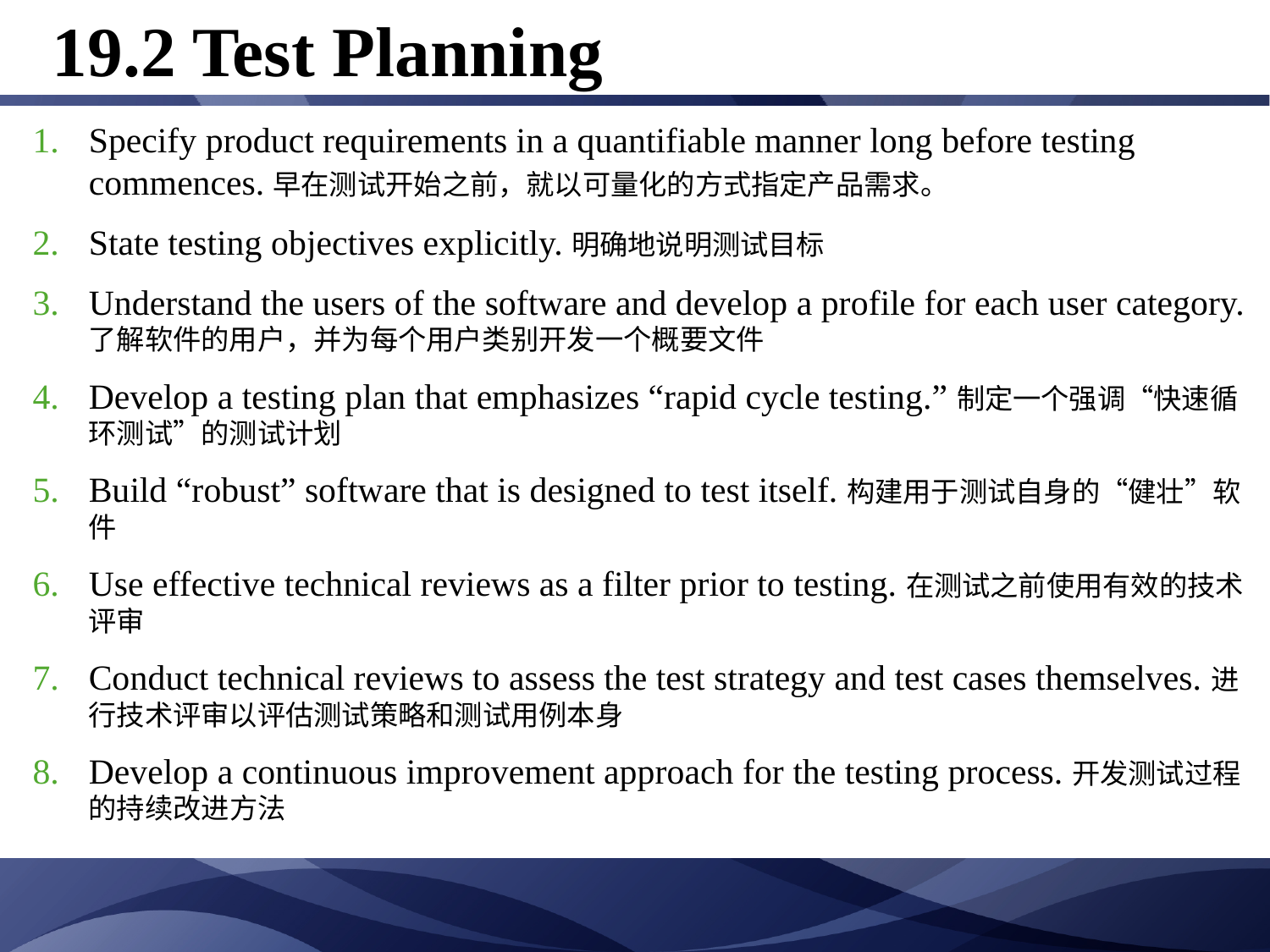

# 19.2 Test Planning
Specify product requirements in a quantifiable manner long before testing commences.早在测试开始之前，就以可量化的方式指定产品需求。
State testing objectives explicitly.明确地说明测试目标
Understand the users of the software and develop a profile for each user category.了解软件的用户，并为每个用户类别开发一个概要文件
Develop a testing plan that emphasizes “rapid cycle testing.”制定一个强调“快速循环测试”的测试计划
Build “robust” software that is designed to test itself.构建用于测试自身的“健壮”软件
Use effective technical reviews as a filter prior to testing.在测试之前使用有效的技术评审
Conduct technical reviews to assess the test strategy and test cases themselves.进行技术评审以评估测试策略和测试用例本身
Develop a continuous improvement approach for the testing process.开发测试过程的持续改进方法

53